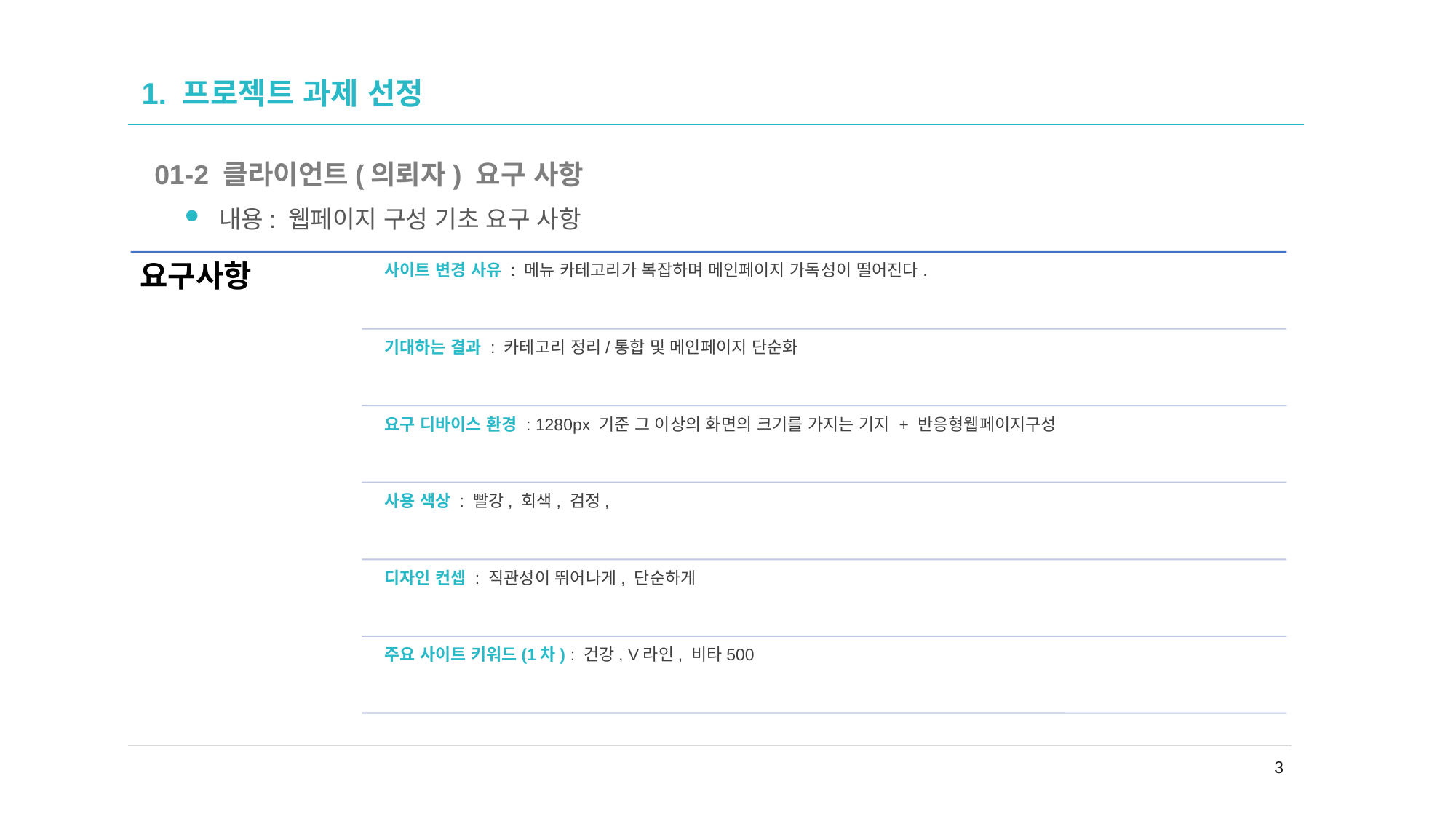

# 1. 프로젝트 과제 선정
01-2 클라이언트(의뢰자) 요구 사항
내용: 웹페이지 구성 기초 요구 사항
요구사항
사이트 변경 사유 : 메뉴 카테고리가 복잡하며 메인페이지 가독성이 떨어진다.
기대하는 결과 : 카테고리 정리/통합 및 메인페이지 단순화
요구 디바이스 환경 : 1280px 기준 그 이상의 화면의 크기를 가지는 기지 + 반응형웹페이지구성
사용 색상 : 빨강, 회색, 검정,
디자인 컨셉 : 직관성이 뛰어나게, 단순하게
주요 사이트 키워드(1차) : 건강, V라인, 비타500
3